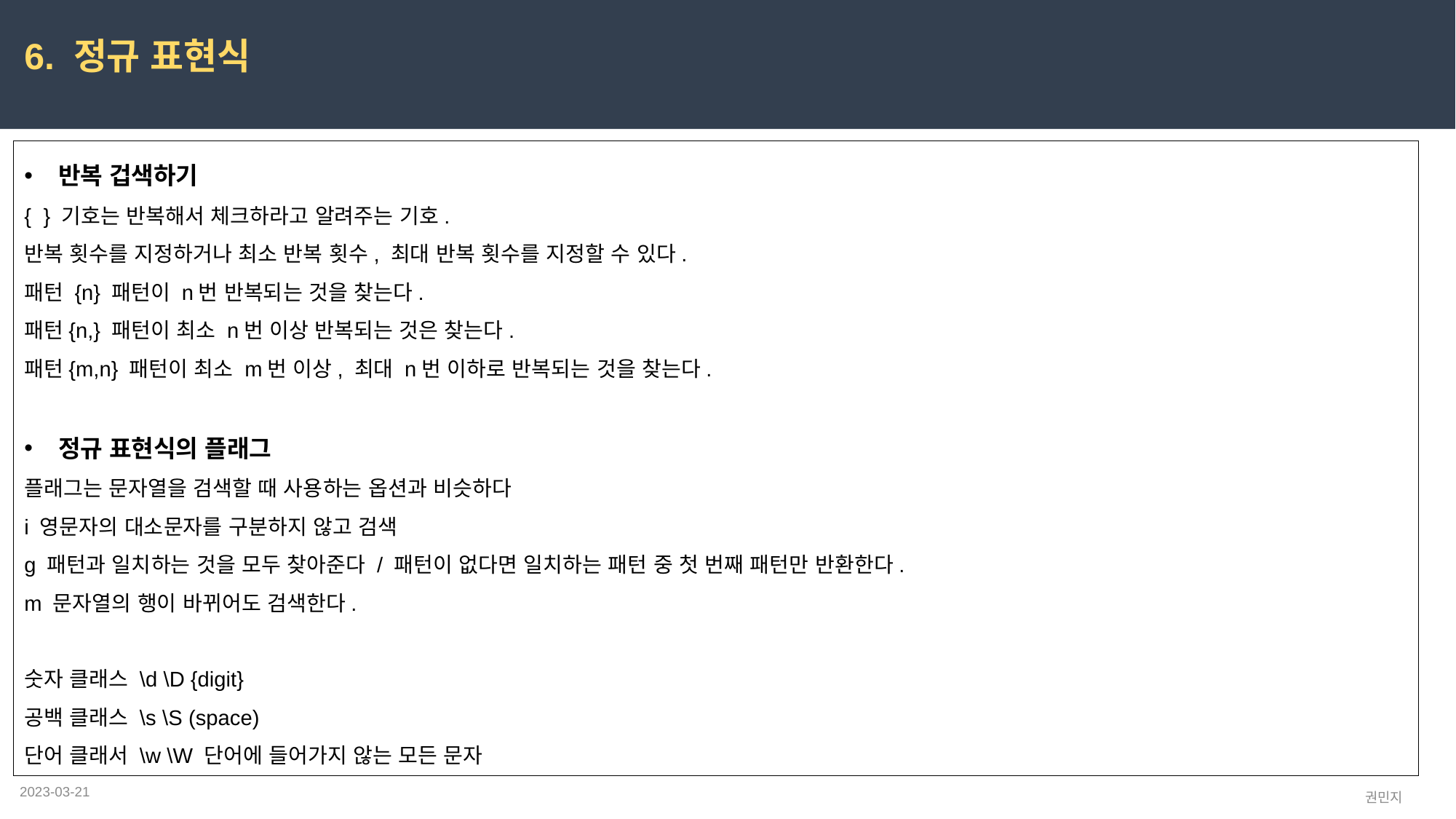

6. 정규 표현식
반복 겁색하기
{  } 기호는 반복해서 체크하라고 알려주는 기호.
반복 횟수를 지정하거나 최소 반복 횟수, 최대 반복 횟수를 지정할 수 있다.
패턴 {n} 패턴이 n번 반복되는 것을 찾는다.
패턴{n,} 패턴이 최소 n번 이상 반복되는 것은 찾는다.
패턴{m,n} 패턴이 최소 m번 이상, 최대 n번 이하로 반복되는 것을 찾는다.

정규 표현식의 플래그
플래그는 문자열을 검색할 때 사용하는 옵션과 비슷하다
i 영문자의 대소문자를 구분하지 않고 검색
g 패턴과 일치하는 것을 모두 찾아준다 / 패턴이 없다면 일치하는 패턴 중 첫 번째 패턴만 반환한다.
m 문자열의 행이 바뀌어도 검색한다.

숫자 클래스 \d \D {digit}
공백 클래스 \s \S (space)
단어 클래서 \w \W 단어에 들어가지 않는 모든 문자
2023-03-21
권민지